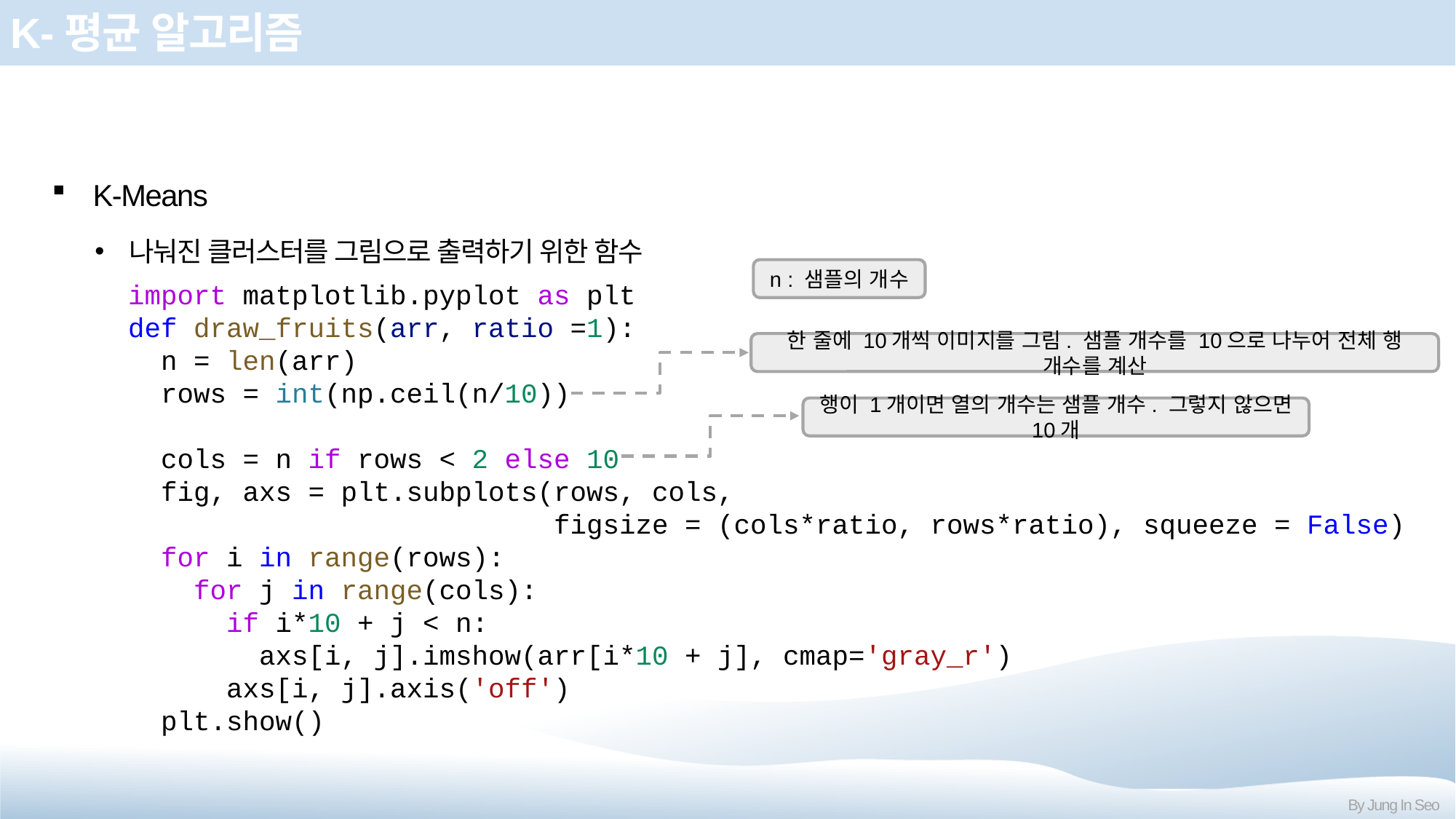

# K-평균 알고리즘
K-Means
나눠진 클러스터를 그림으로 출력하기 위한 함수
n : 샘플의 개수
import matplotlib.pyplot as plt
def draw_fruits(arr, ratio =1):
  n = len(arr)
  rows = int(np.ceil(n/10))

  cols = n if rows < 2 else 10
  fig, axs = plt.subplots(rows, cols,
                          figsize = (cols*ratio, rows*ratio), squeeze = False)
  for i in range(rows):
    for j in range(cols):
      if i*10 + j < n:
        axs[i, j].imshow(arr[i*10 + j], cmap='gray_r')
      axs[i, j].axis('off')
  plt.show()
한 줄에 10개씩 이미지를 그림. 샘플 개수를 10으로 나누어 전체 행 개수를 계산
행이 1개이면 열의 개수는 샘플 개수. 그렇지 않으면 10개